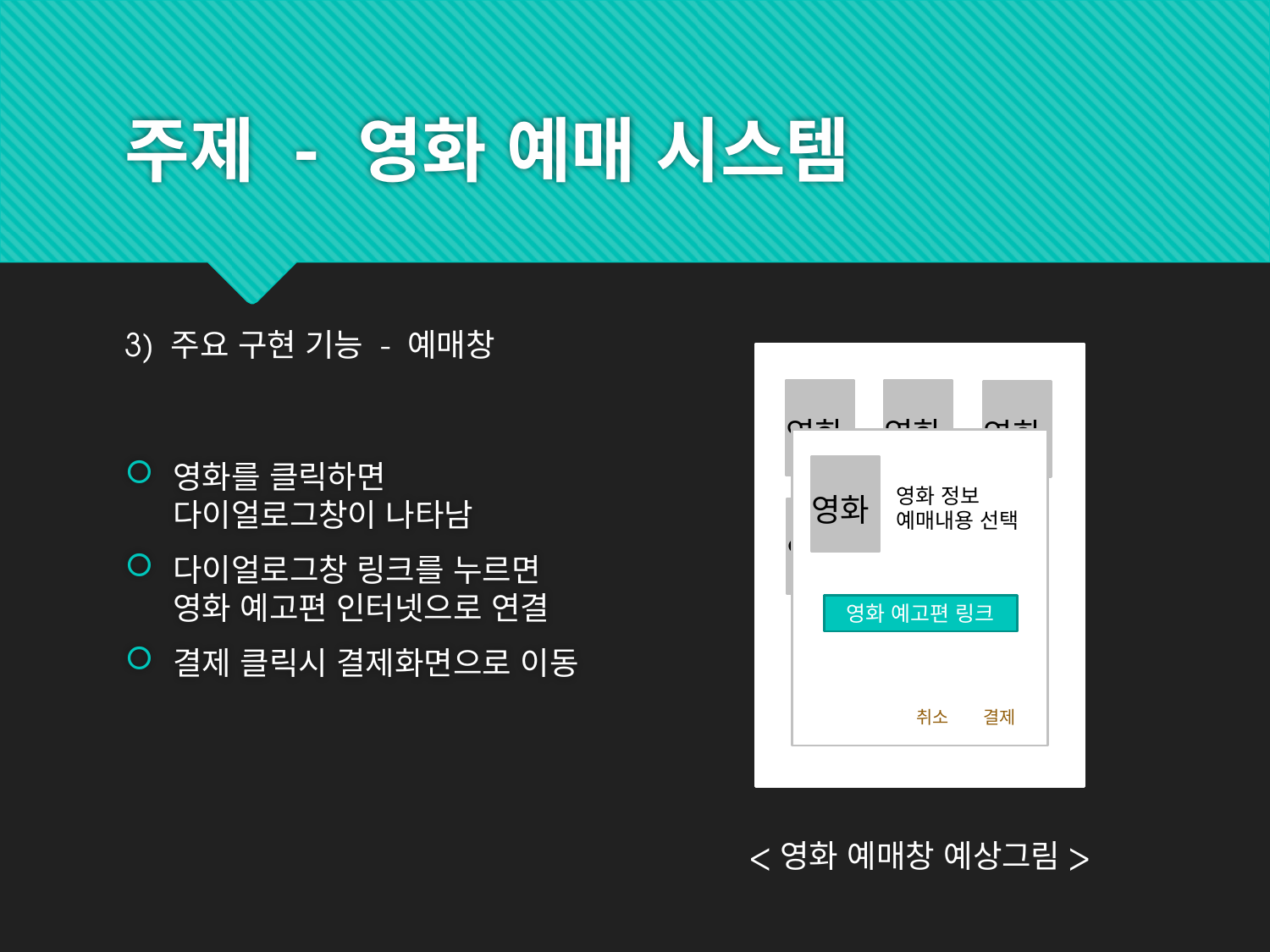

# 주제 - 영화 예매 시스템
3) 주요 구현 기능 - 예매창

영화
영화
영화

영화를 클릭하면 다이얼로그창이 나타남
다이얼로그창 링크를 누르면 영화 예고편 인터넷으로 연결
결제 클릭시 결제화면으로 이동

영화 정보
예매내용 선택
영화

영화
영화
영화 예고편 링크
취소
결제
<영화 예매창 예상그림>